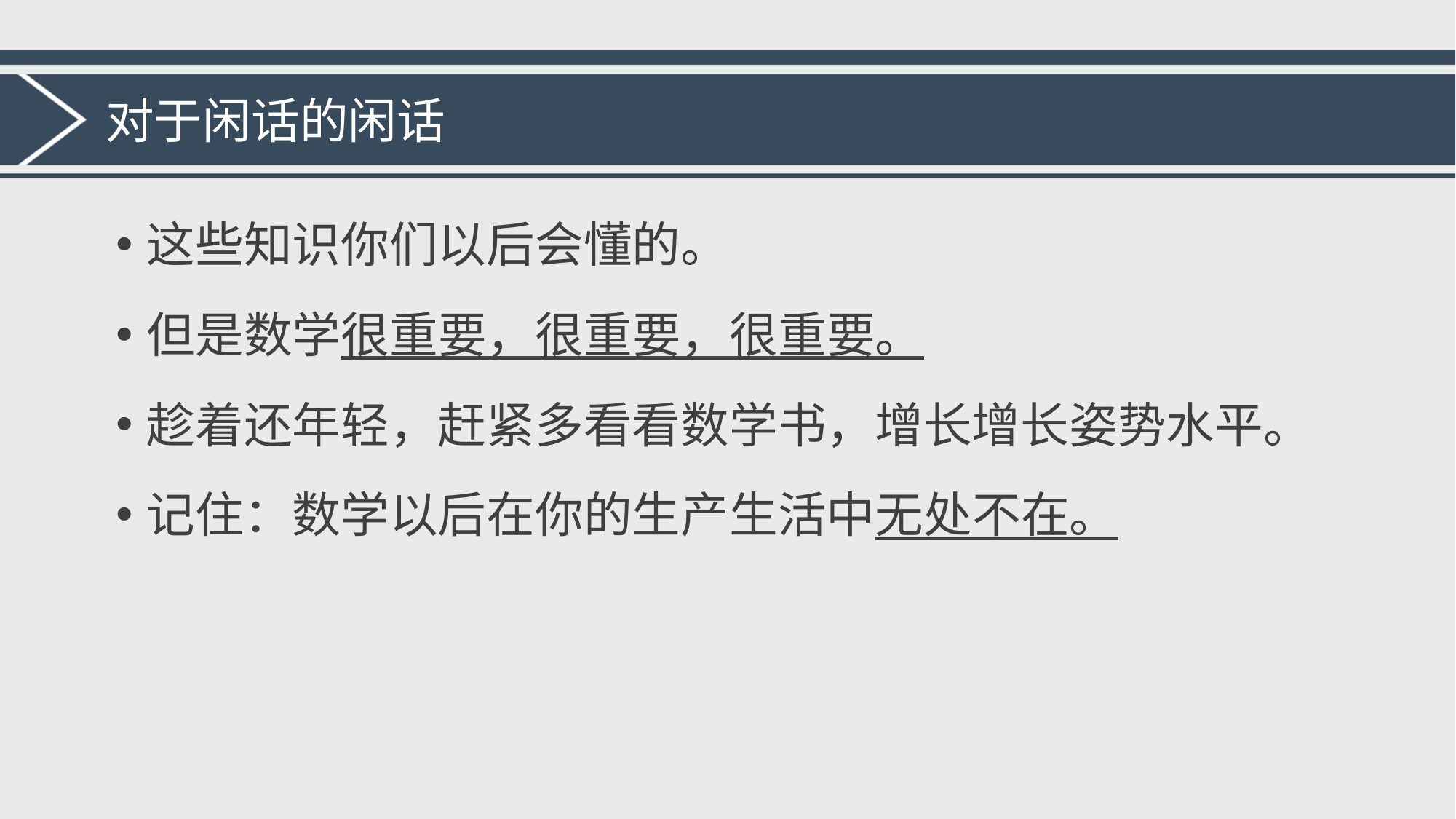

# 对于闲话的闲话
这些知识你们以后会懂的。
但是数学很重要，很重要，很重要。
趁着还年轻，赶紧多看看数学书，增长增长姿势水平。
记住：数学以后在你的生产生活中无处不在。